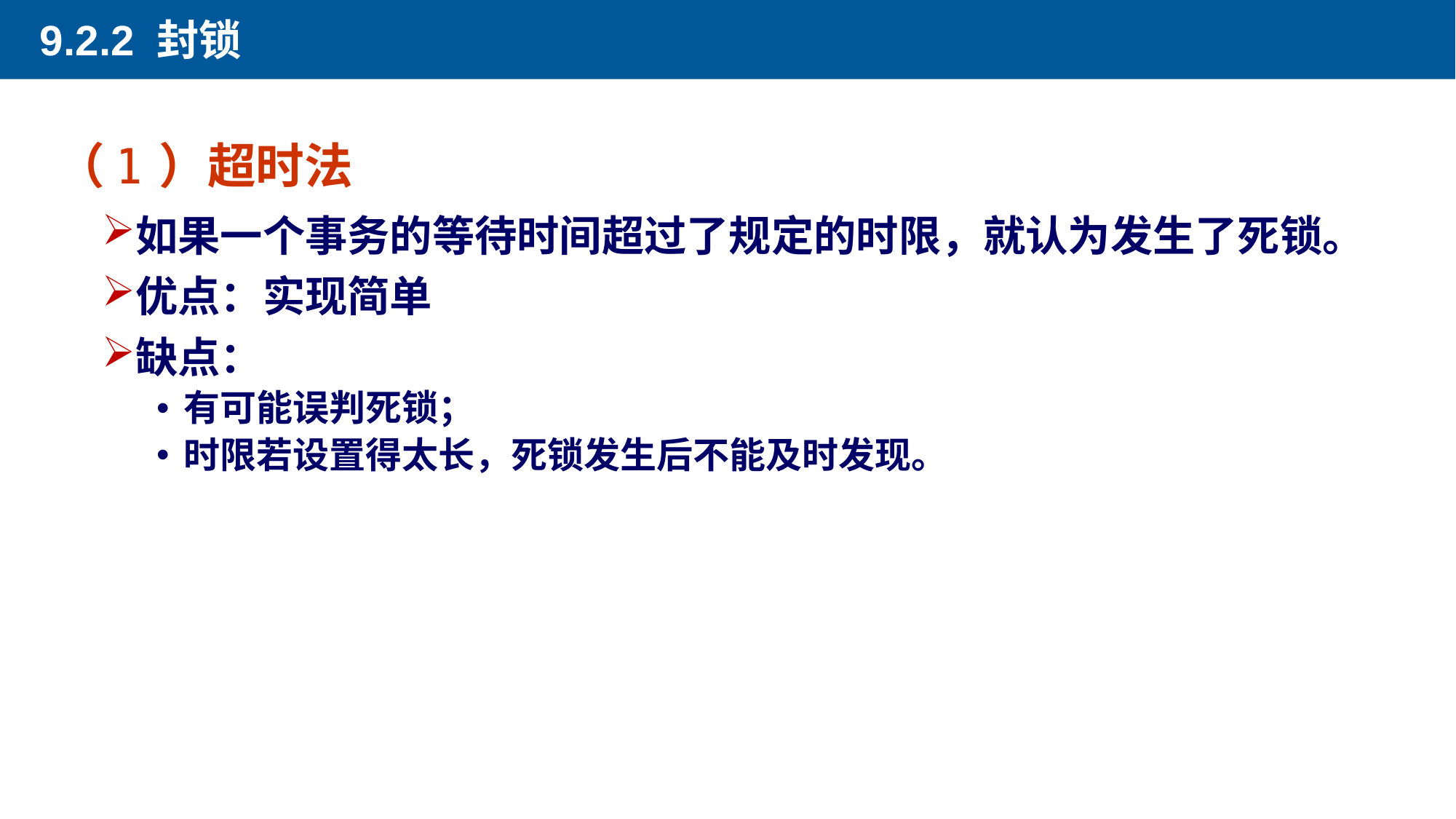

9.2.2 封锁
（1）超时法
如果一个事务的等待时间超过了规定的时限，就认为发生了死锁。
优点：实现简单
缺点：
有可能误判死锁；
时限若设置得太长，死锁发生后不能及时发现。